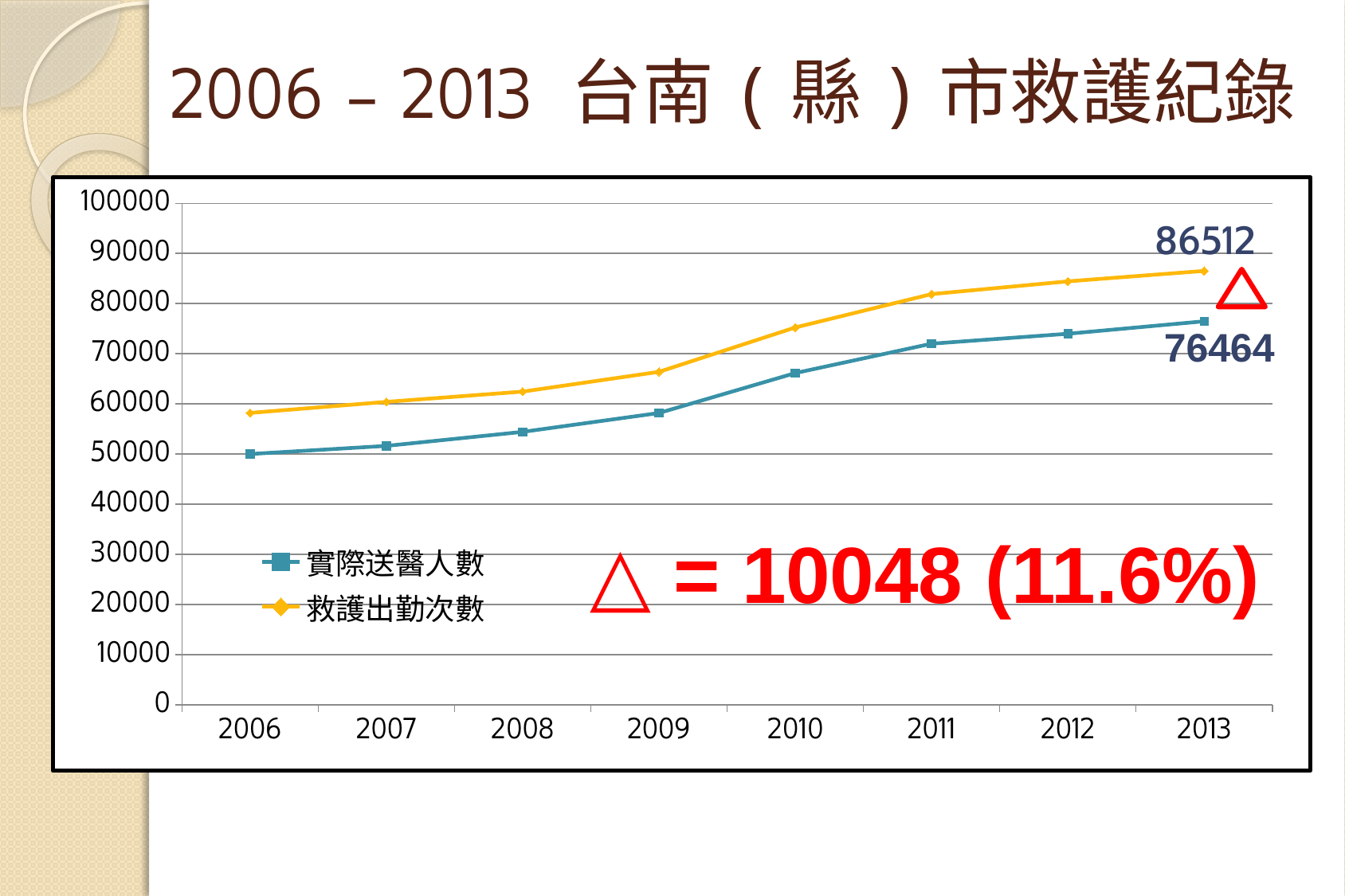

# 2006 – 2013 台南(縣)市救護紀錄

### Chart

| Category | 實際送醫人數 | 救護出勤次數 |
|---|---|---|
| 2006 | 49998.0 | 58197.0 |
| 2007 | 51617.0 | 60395.0 |
| 2008 | 54418.0 | 62450.0 |
| 2009 | 58182.0 | 66380.0 |
| 2010 | 66136.0 | 75236.0 |
| 2011 | 72002.0 | 81895.0 |
| 2012 | 73983.0 | 84429.0 |
| 2013 | 76464.0 | 86512.0 |
86512

76464
△ = 10048 (11.6%)